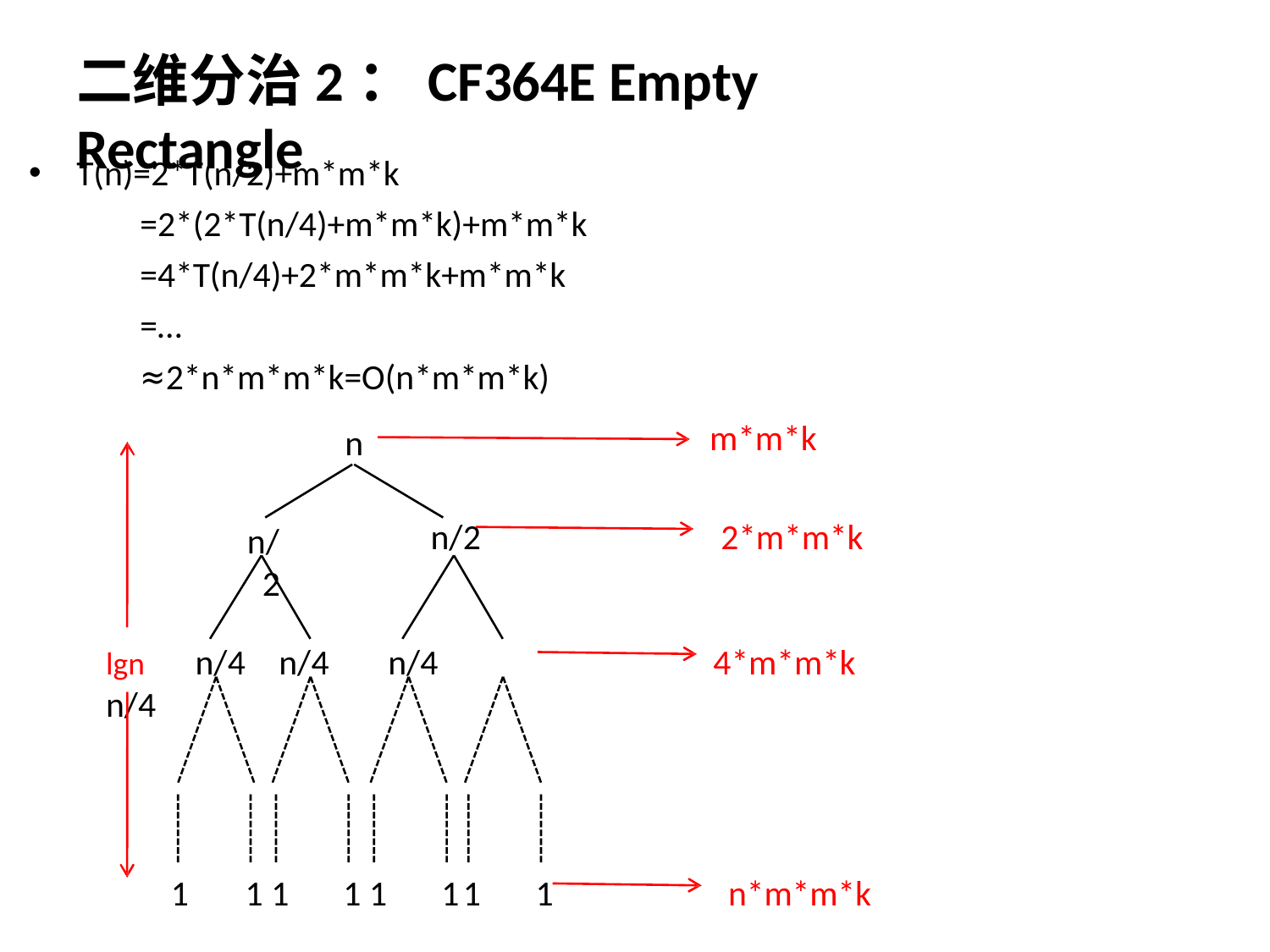

# 二维分治2：CF364E Empty Rectangle
T(n)=2*T(n/2)+m*m*k
=2*(2*T(n/4)+m*m*k)+m*m*k
=4*T(n/4)+2*m*m*k+m*m*k
=…
≈2*n*m*m*k=O(n*m*m*k)
m*m*k
n

2*m*m*k
n/2
n/  2

4*m*m*k
lgn	n/4	n/4	n/4	n/4

1	1 1	1 1	11	1
n*m*m*k